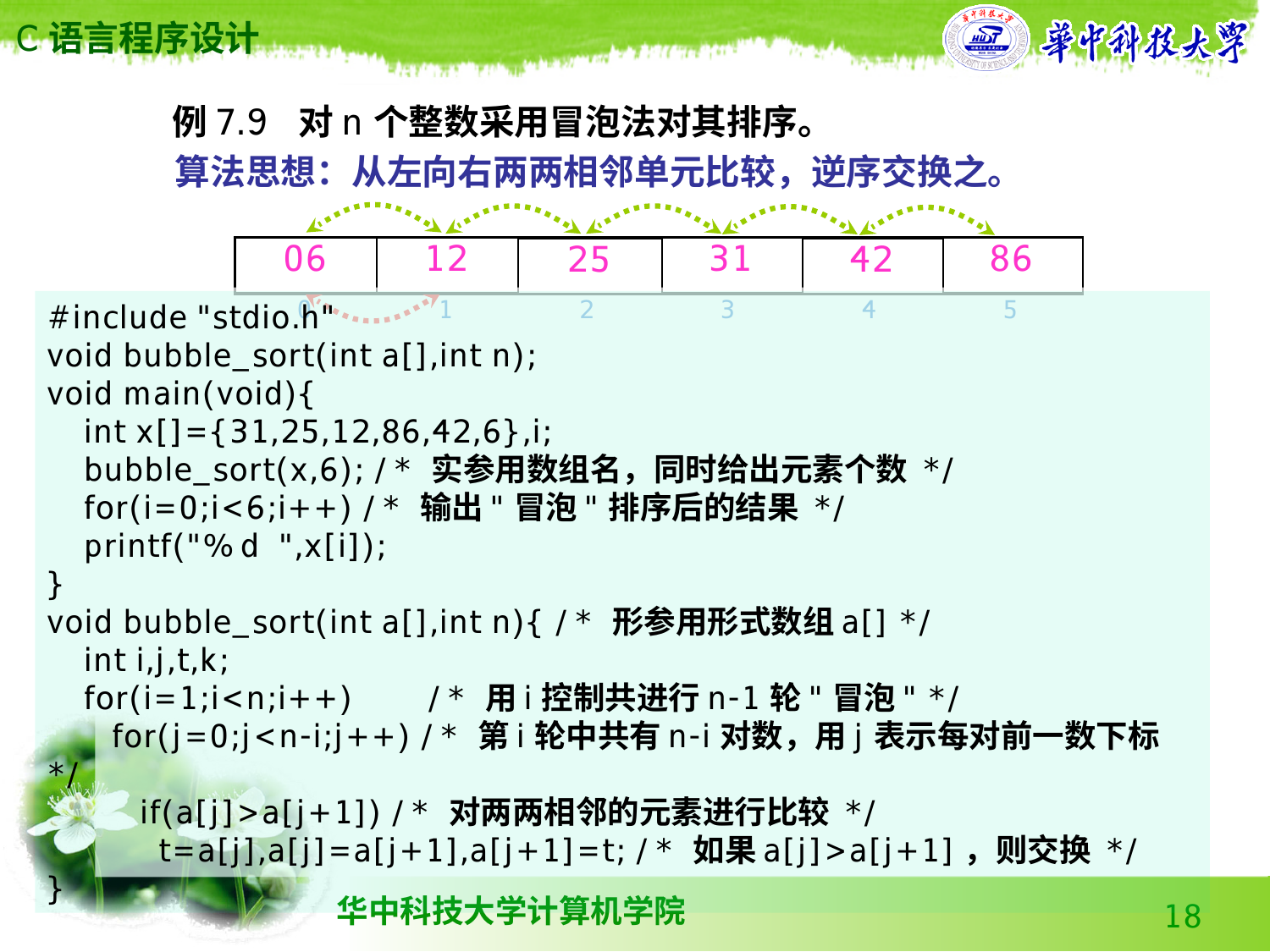

例7.9  对n个整数采用冒泡法对其排序。
       算法思想：从左向右两两相邻单元比较，逆序交换之。

| 06 | 31 |
| --- | --- |
| 31 | 25 | 12 | 86 | 42 | 06 |
| --- | --- | --- | --- | --- | --- |
| 06 | 12 |
| --- | --- |
| 42 | 86 |
| --- | --- |
| 06 | 86 |
| --- | --- |
|  |  |  |  |  |  |
| --- | --- | --- | --- | --- | --- |
| 25 | 31 |
| --- | --- |
| 12 | 25 |
| --- | --- |
| 12 | 31 |
| --- | --- |
| 06 | 25 |
| --- | --- |
| 06 | 42 |
| --- | --- |

#include "stdio.h"
void bubble_sort(int a[],int n);
void main(void){
    int x[]={31,25,12,86,42,6},i;
    bubble_sort(x,6); /* 实参用数组名，同时给出元素个数 */
    for(i=0;i<6;i++) /* 输出"冒泡"排序后的结果 */
    printf("%d  ",x[i]);
}
void bubble_sort(int a[],int n){ /* 形参用形式数组a[] */
    int i,j,t,k;
    for(i=1;i<n;i++)        /* 用i控制共进行n-1轮"冒泡" */
       for(j=0;j<n-i;j++) /* 第i轮中共有n-i对数，用j表示每对前一数下标 */
          if(a[j]>a[j+1]) /* 对两两相邻的元素进行比较 */
            t=a[j],a[j]=a[j+1],a[j+1]=t; /* 如果a[j]>a[j+1]，则交换 */
}
| 0 | 1 | 2 | 3 | 4 | 5 |
| --- | --- | --- | --- | --- | --- |

18